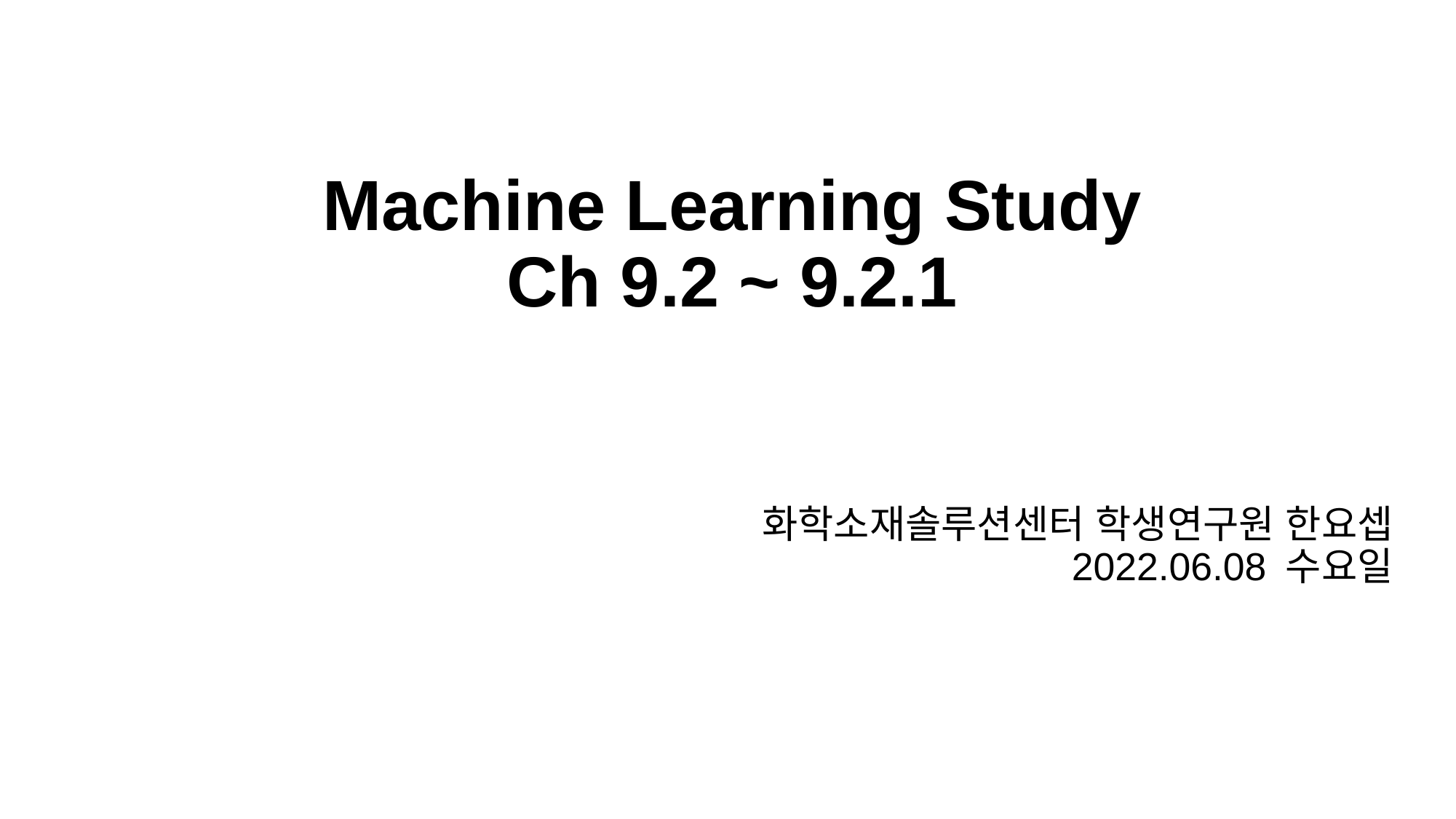

# Machine Learning Study Ch 9.2 ~ 9.2.1
화학소재솔루션센터 학생연구원 한요셉
2022.06.08 수요일